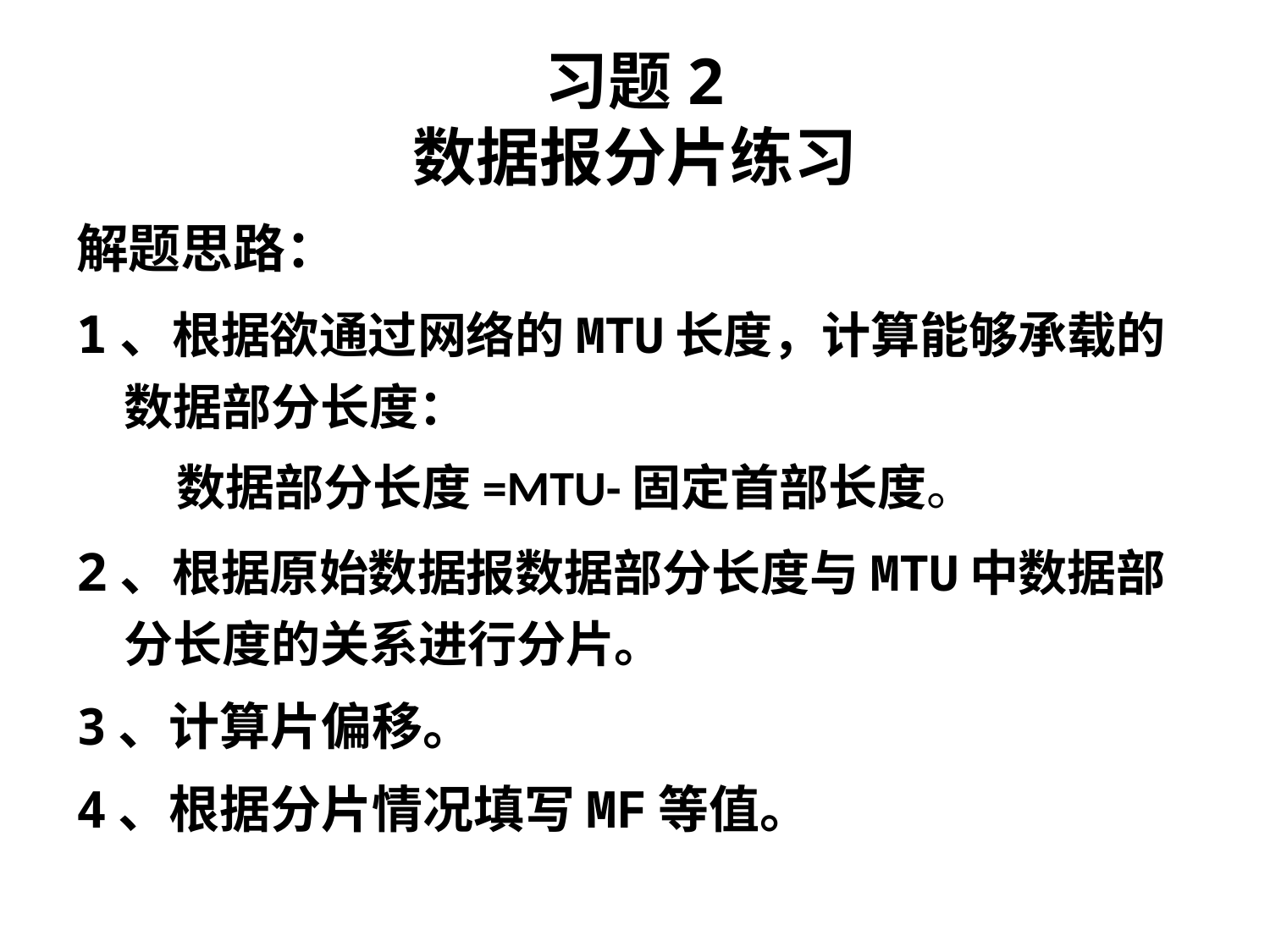

# 习题2 数据报分片练习
解题思路：
1、根据欲通过网络的MTU长度，计算能够承载的数据部分长度：
        数据部分长度=MTU-固定首部长度。
2、根据原始数据报数据部分长度与MTU中数据部分长度的关系进行分片。
3、计算片偏移。
4、根据分片情况填写MF等值。